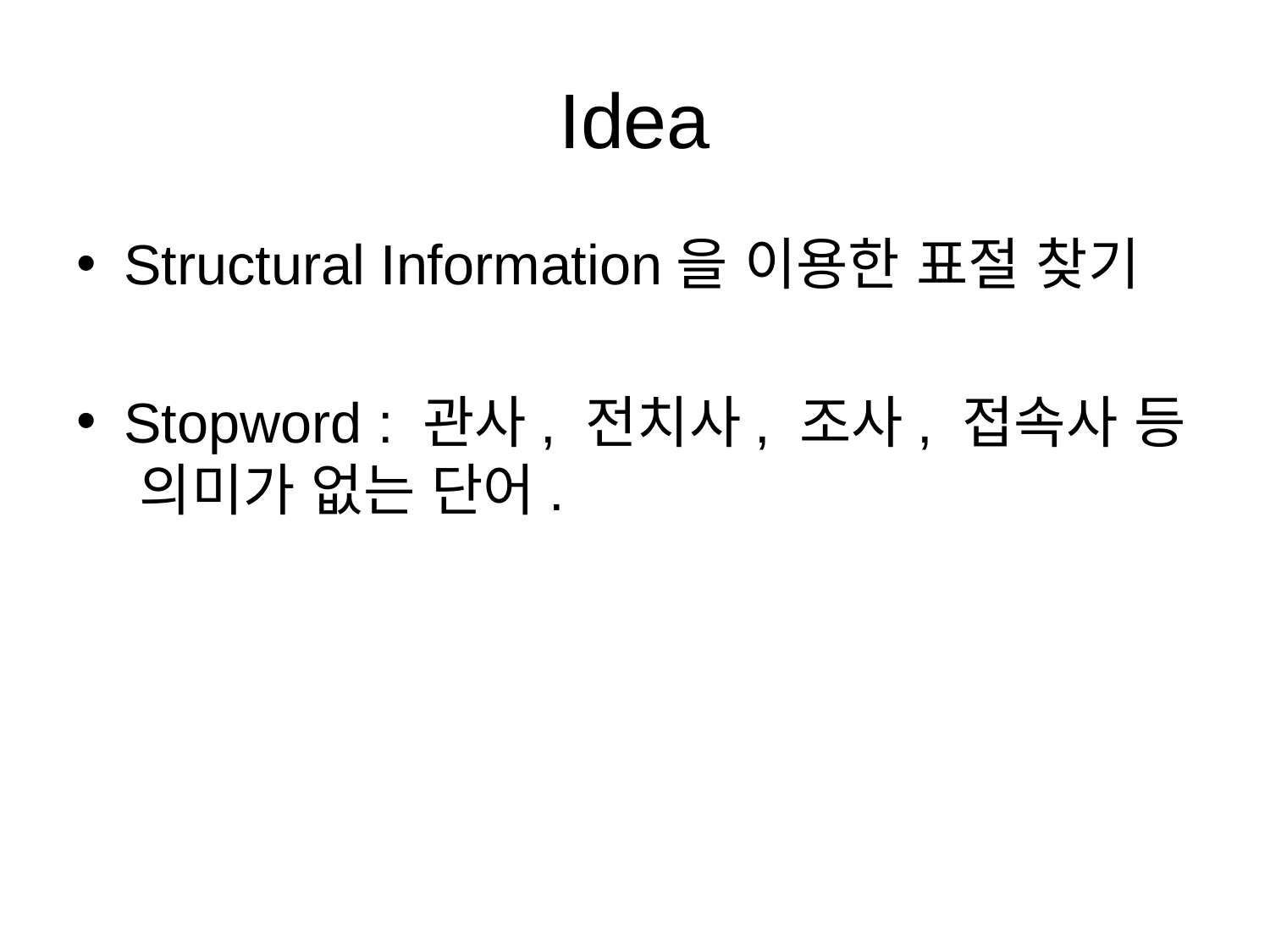

# Idea
Structural Information을 이용한 표절 찾기

Stopword : 관사, 전치사, 조사, 접속사 등  의미가 없는 단어.